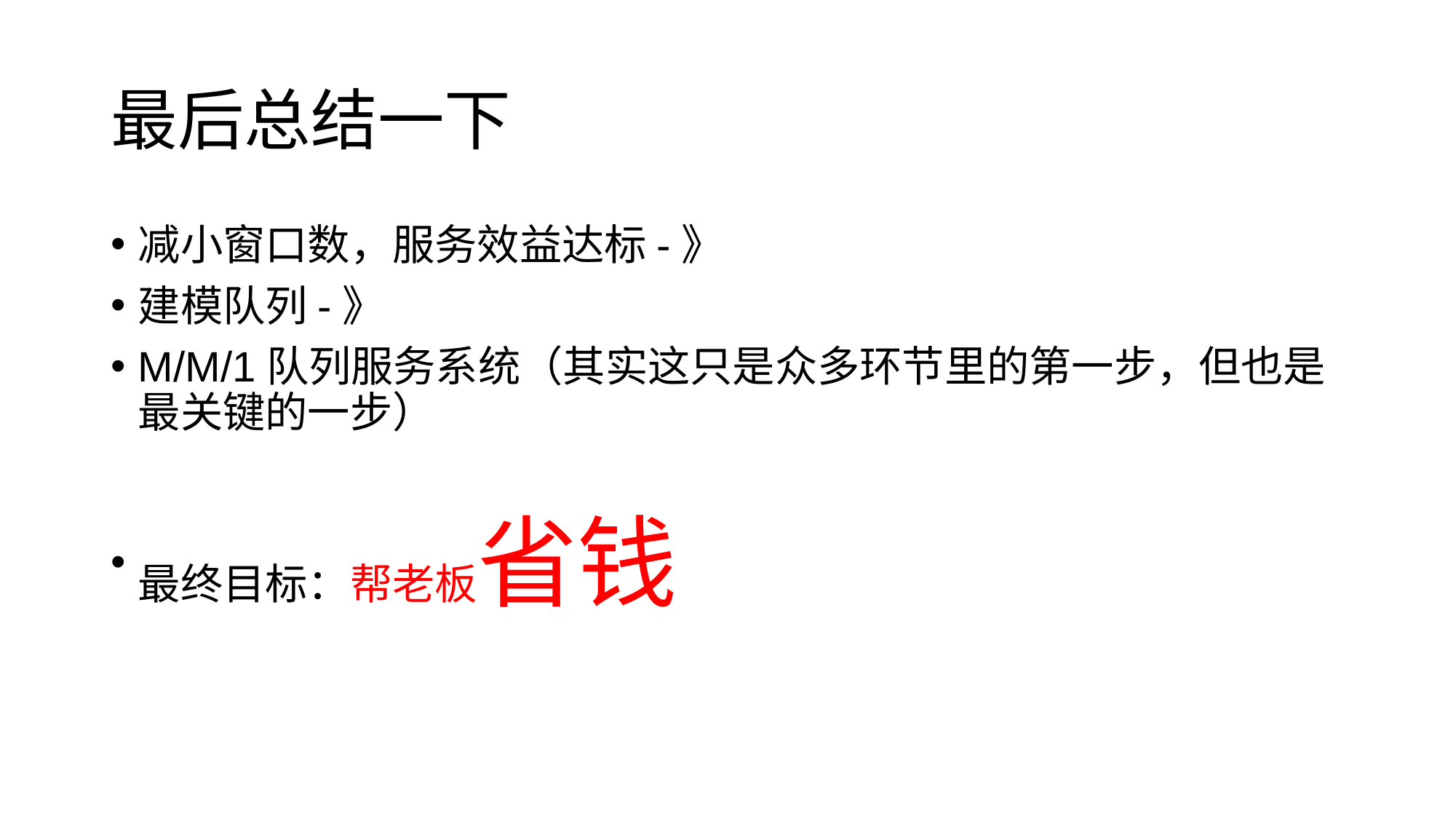

# 最后总结一下
减小窗口数，服务效益达标-》
建模队列-》
M/M/1队列服务系统（其实这只是众多环节里的第一步，但也是最关键的一步）

最终目标：帮老板省钱